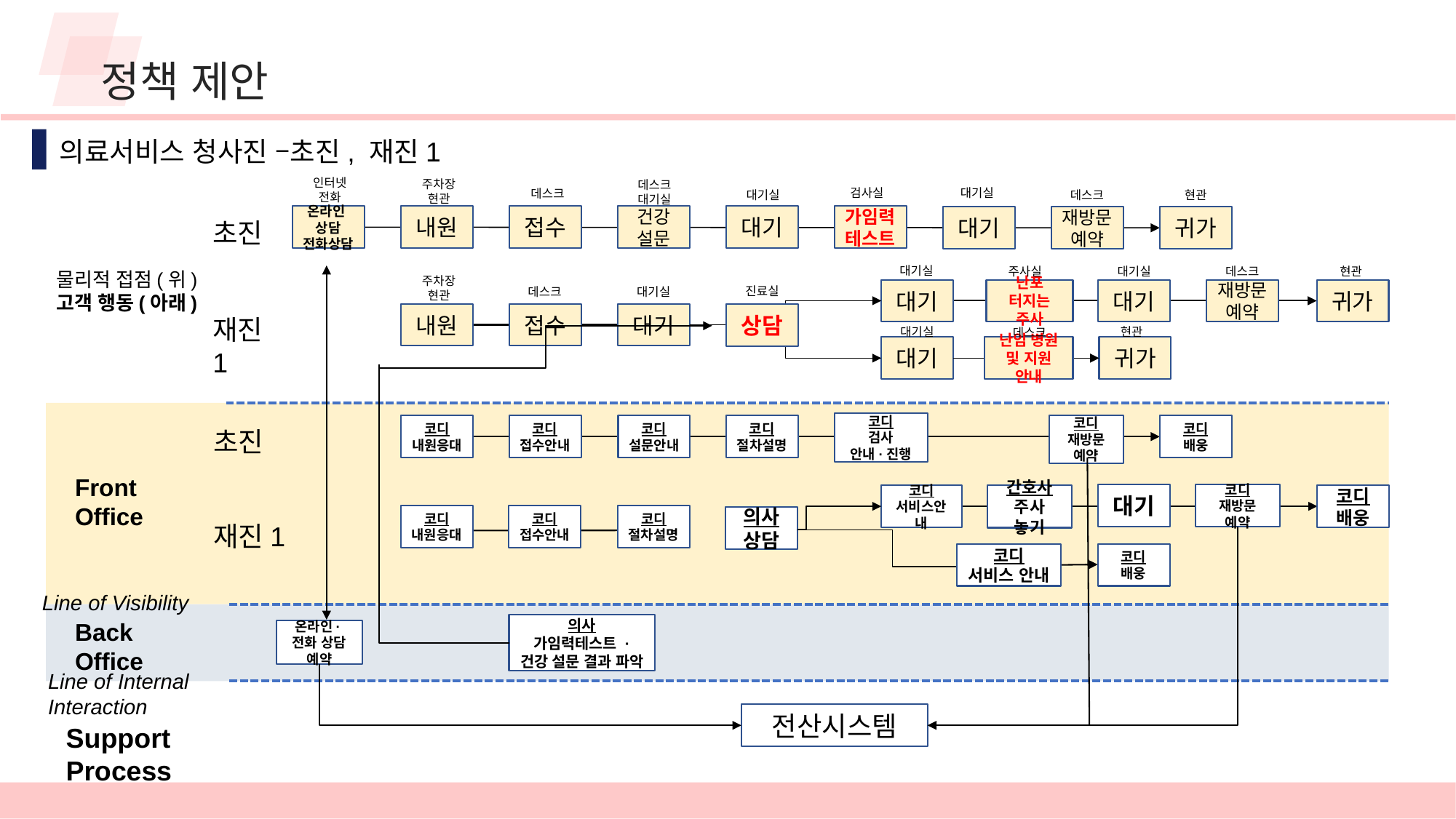

정책 제안

의료서비스 청사진 –초진, 재진1
인터넷
전화
주차장
현관
데스크
대기실
대기실
검사실
데스크
현관
대기실
데스크
온라인
상담
전화상담
내원
접수
건강
설문
대기
가임력테스트
대기
재방문예약
귀가
초진
대기실
현관
주사실
대기실
데스크
물리적 접점(위)
고객 행동(아래)
주차장
현관
진료실
대기실
데스크
대기
난포 터지는 주사
대기
재방문예약
귀가
내원
접수
대기
상담
재진1
현관
대기실
데스크
대기
난임 병원
및 지원 안내
귀가

코디
검사
안내·진행
코디
재방문
예약
코디
내원응대
코디
접수안내
코디
설문안내
코디
절차설명
코디
배웅
초진
Front
Office
대기
코디
재방문 예약
코디
서비스안내
코디
배웅
간호사
주사 놓기
코디
내원응대
코디
접수안내
코디
절차설명
의사
상담
재진1
코디
서비스 안내
코디
배웅
Line of Visibility

Back
Office
의사
가임력테스트 ·
건강 설문 결과 파악
온라인·전화 상담 예약
Line of Internal
Interaction
전산시스템
Support
Process